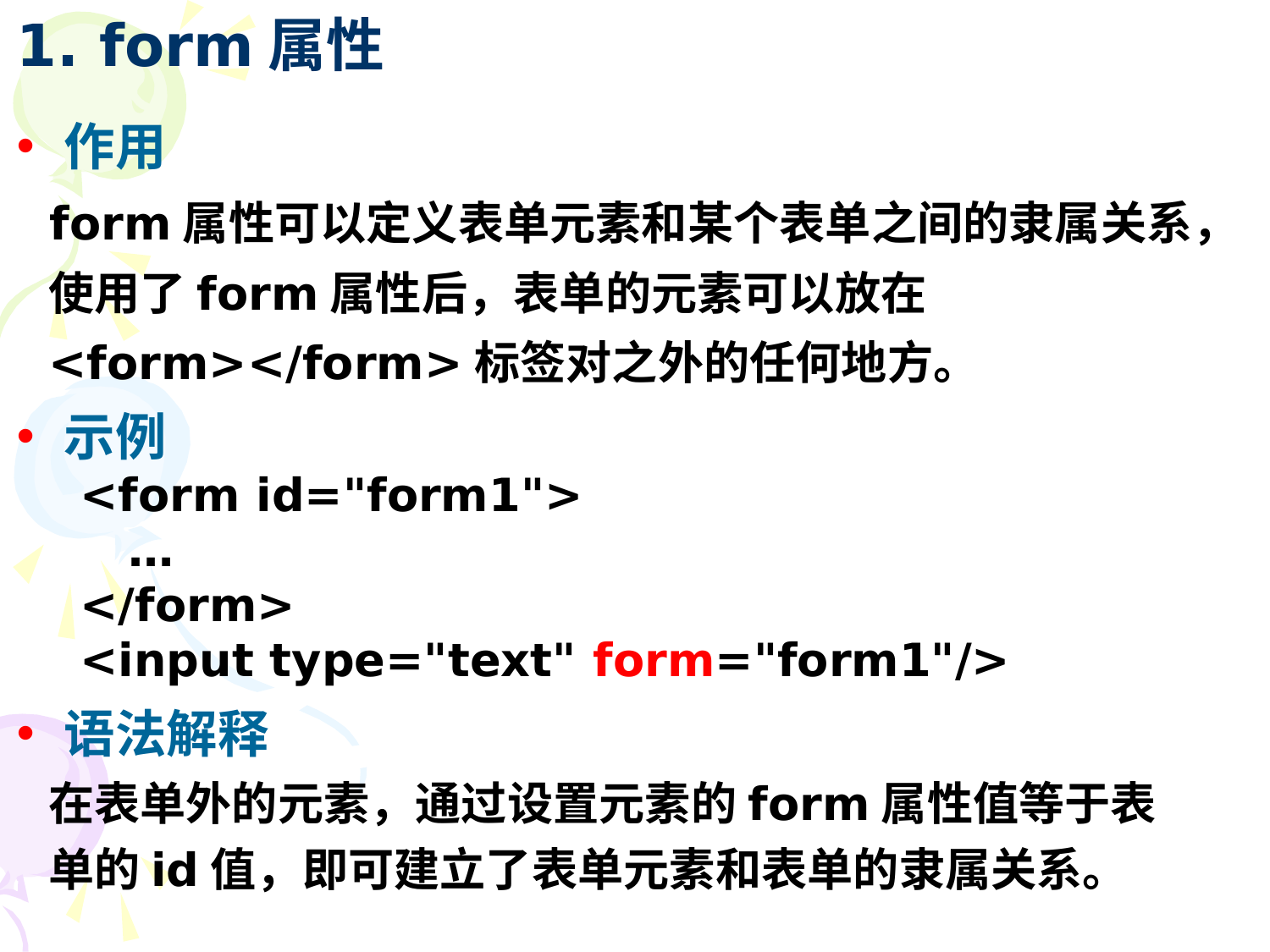

1. form属性
作用
  form属性可以定义表单元素和某个表单之间的隶属关系，
  使用了form属性后，表单的元素可以放在
  <form></form>标签对之外的任何地方。
示例
<form id="form1">
   …
</form>
<input type="text" form="form1"/>
语法解释
  在表单外的元素，通过设置元素的form属性值等于表
  单的id值，即可建立了表单元素和表单的隶属关系。